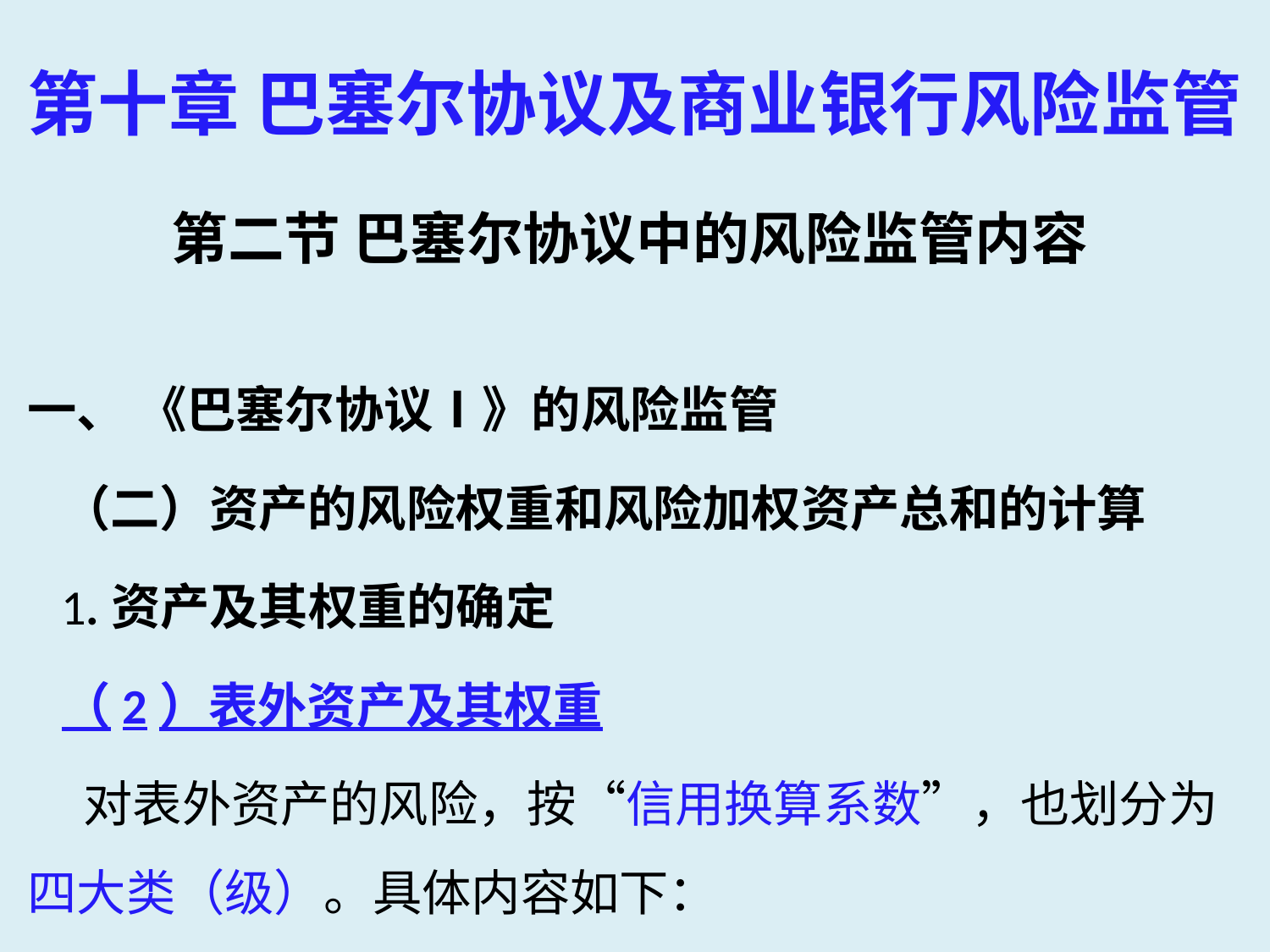

# 第十章 巴塞尔协议及商业银行风险监管
第二节 巴塞尔协议中的风险监管内容

一、 《巴塞尔协议Ⅰ》的风险监管
  （二）资产的风险权重和风险加权资产总和的计算
   1.资产及其权重的确定
  （2）表外资产及其权重
    对表外资产的风险，按“信用换算系数”，也划分为四大类（级）。具体内容如下：
14